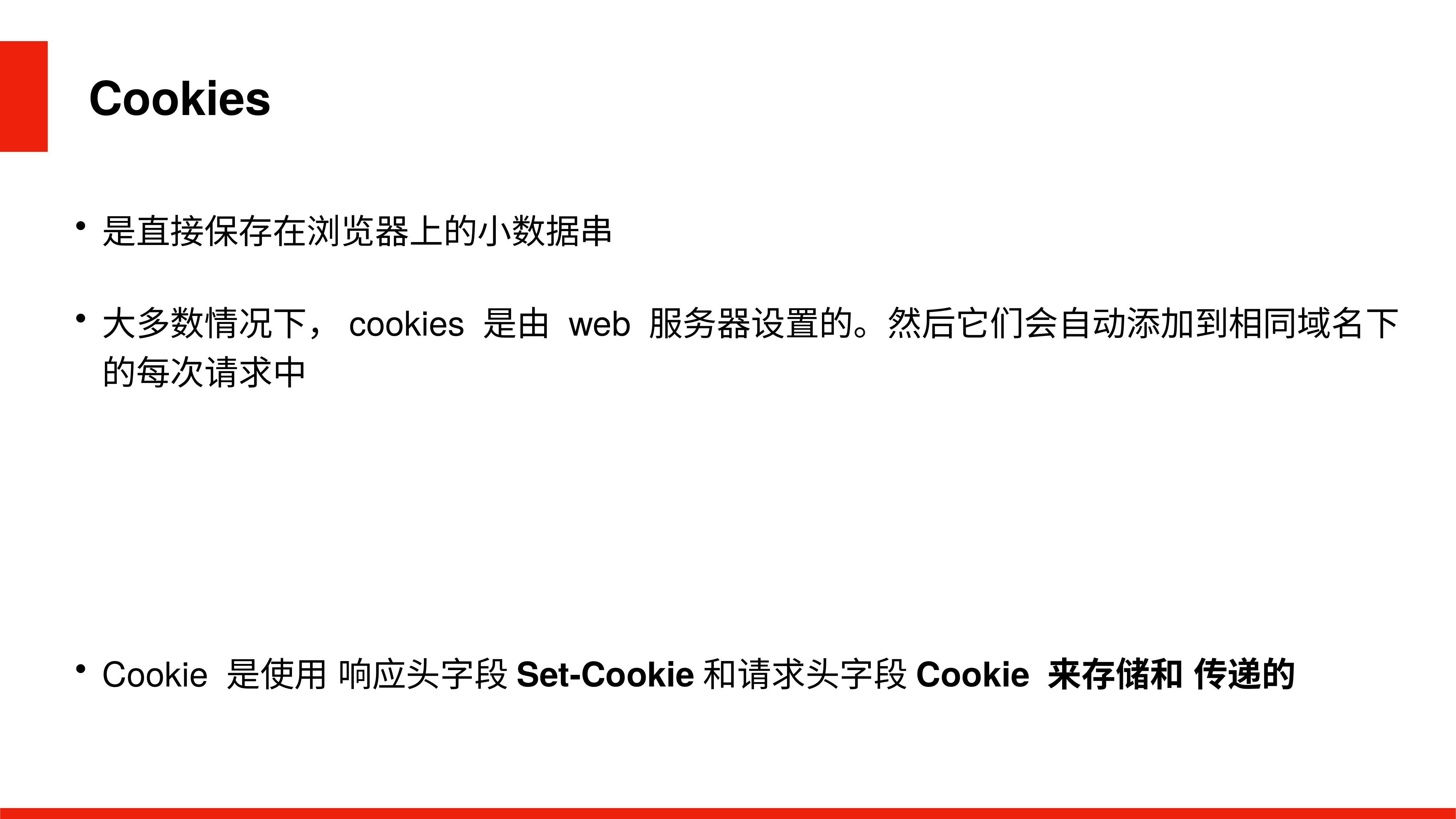

Cookies
是直接保存在浏览器上的小数据串

大多数情况下，cookies 是由 web 服务器设置的。然后它们会自动添加到相同域名下的每次请求中
Cookie 是使用 响应头字段Set-Cookie和请求头字段Cookie 来存储和 传递的
42